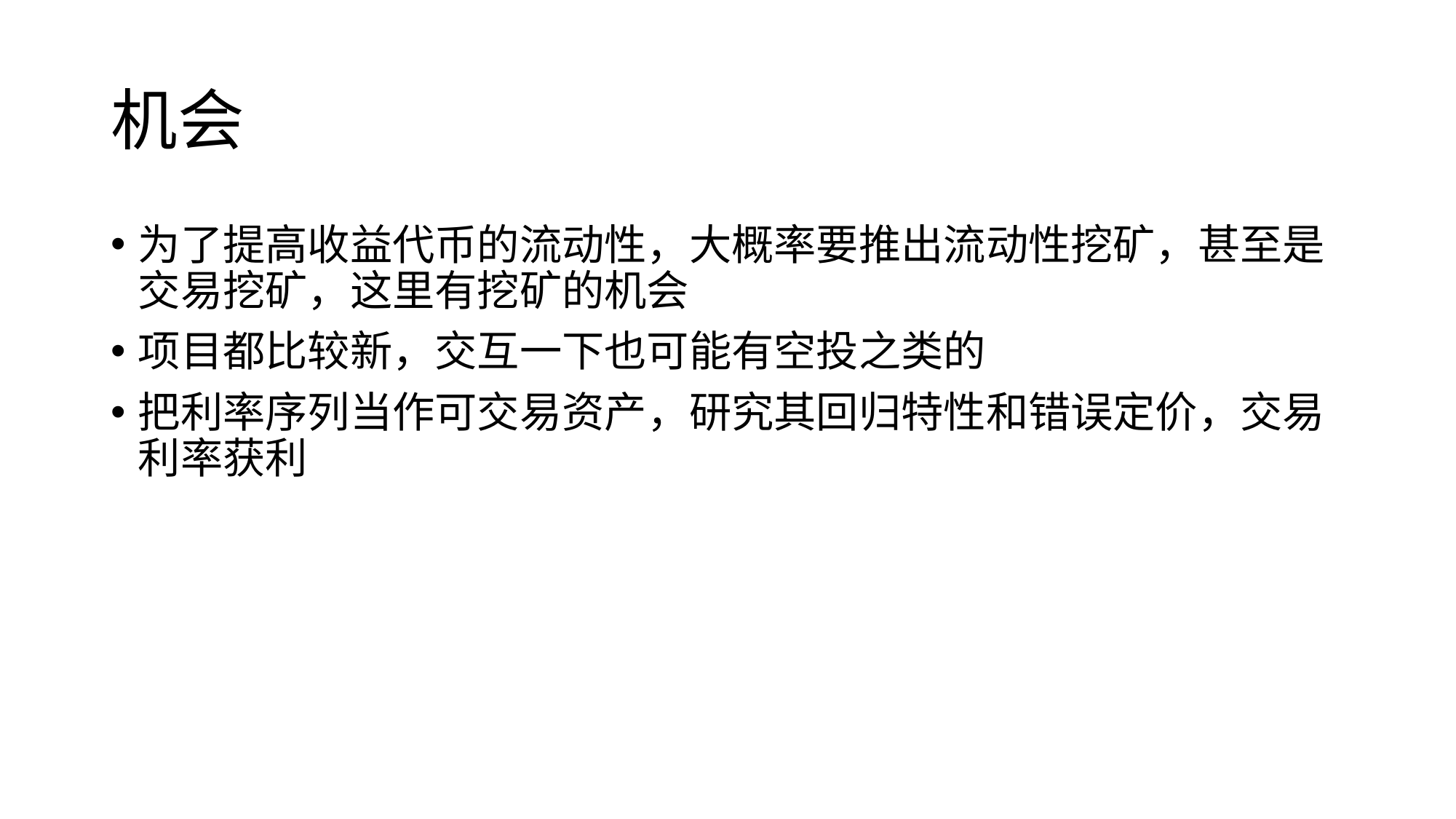

# 机会
为了提高收益代币的流动性，大概率要推出流动性挖矿，甚至是交易挖矿，这里有挖矿的机会
项目都比较新，交互一下也可能有空投之类的
把利率序列当作可交易资产，研究其回归特性和错误定价，交易利率获利